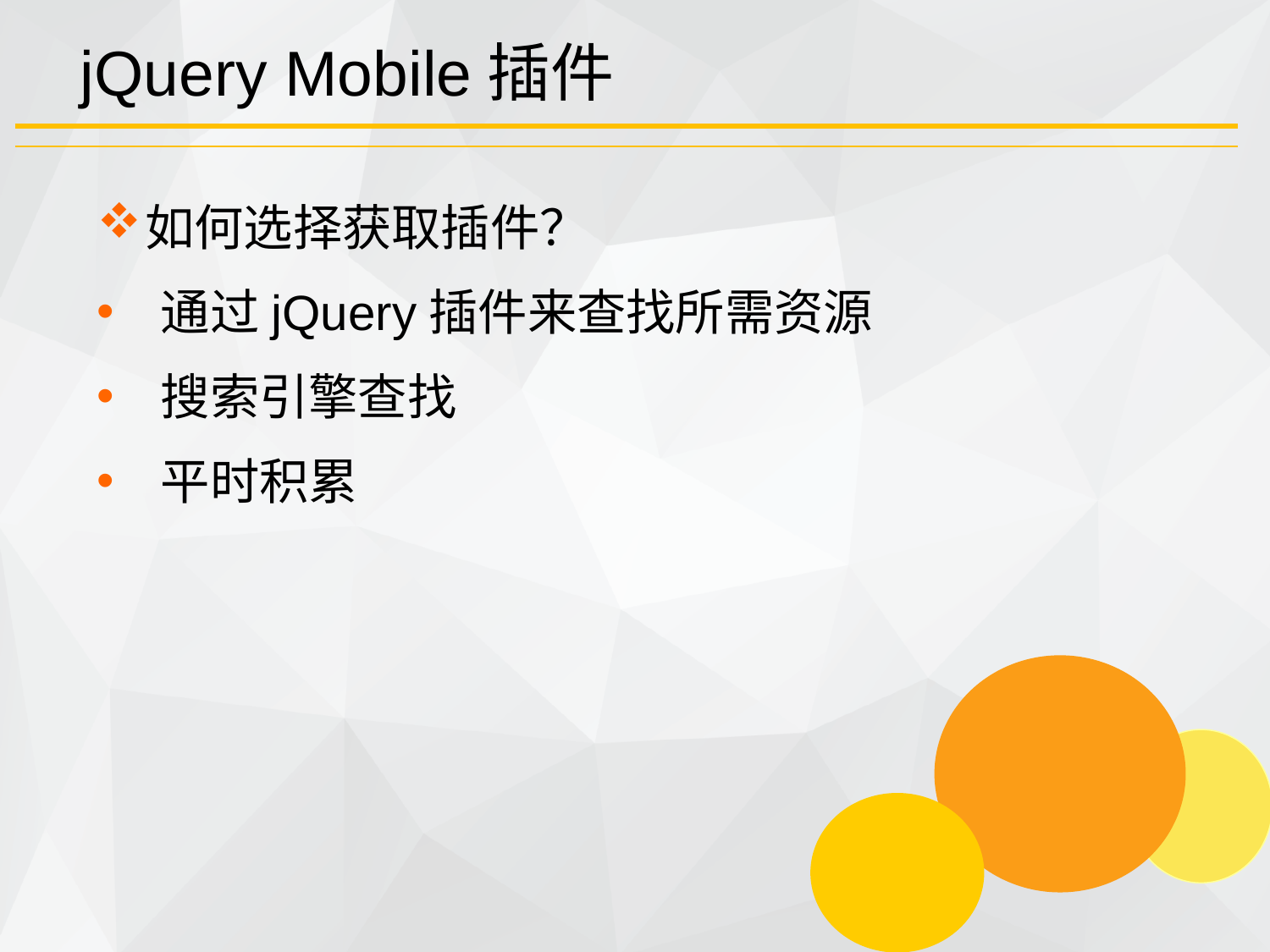

# jQuery Mobile插件
如何选择获取插件？
通过jQuery插件来查找所需资源
搜索引擎查找
平时积累